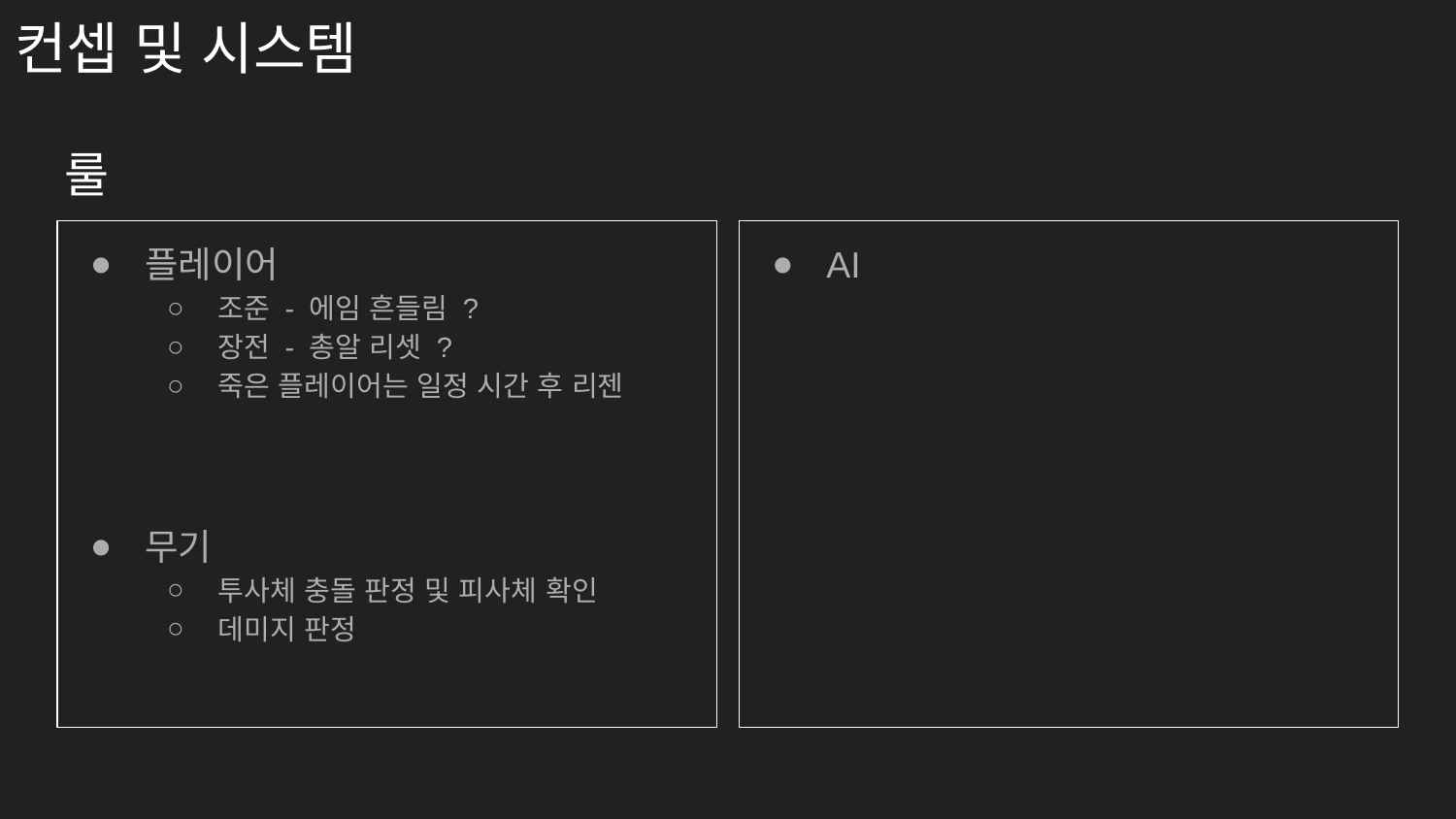

# 컨셉 및 시스템
룰
플레이어
조준 - 에임 흔들림 ?
장전 - 총알 리셋 ?
죽은 플레이어는 일정 시간 후 리젠

무기
투사체 충돌 판정 및 피사체 확인
데미지 판정
AI